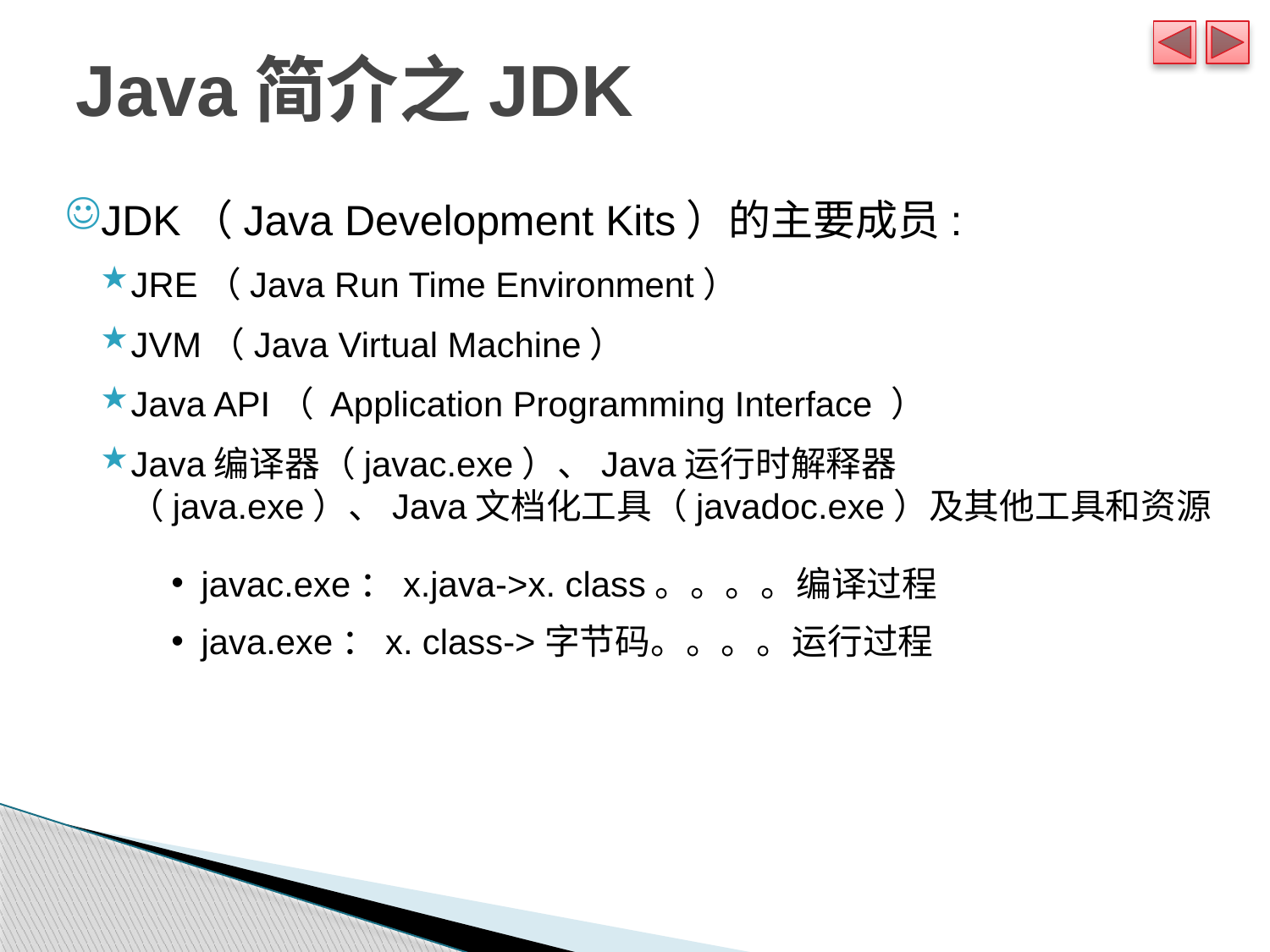

Java简介之JDK
JDK（Java Development Kits）的主要成员:
JRE（Java Run Time Environment）
JVM（Java Virtual Machine）
Java API（ Application Programming Interface ）
Java编译器（javac.exe）、Java运行时解释器（java.exe）、Java文档化工具（javadoc.exe）及其他工具和资源
javac.exe：x.java->x. class。。。。编译过程
java.exe：x. class->字节码。。。。运行过程